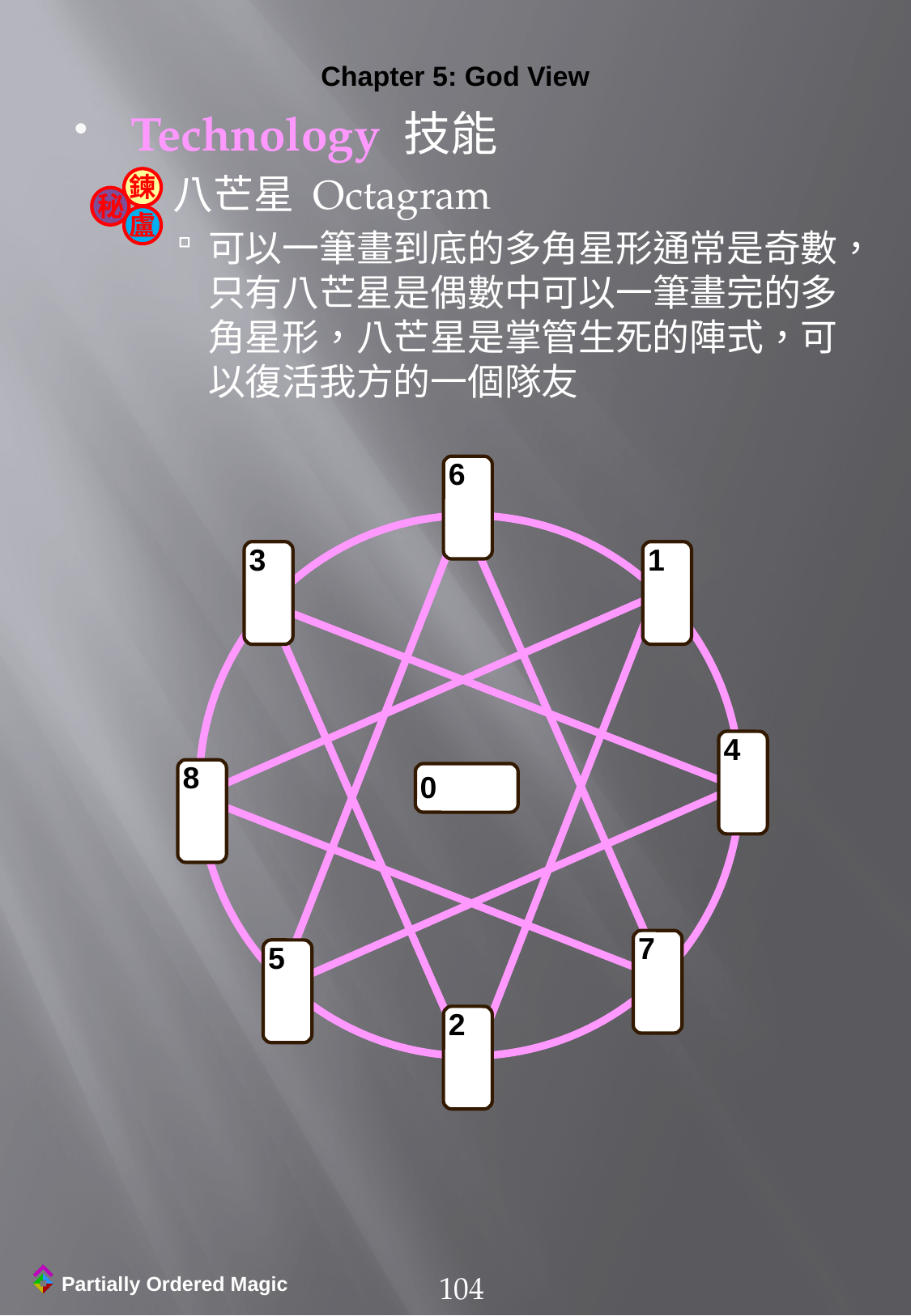

# Chapter 5: God View
Technology 技能
八芒星 Octagram
可以一筆畫到底的多角星形通常是奇數，只有八芒星是偶數中可以一筆畫完的多角星形，八芒星是掌管生死的陣式，可以復活我方的一個隊友
鍊

秘

盧

6

3

1

4

0
8

7

5

2